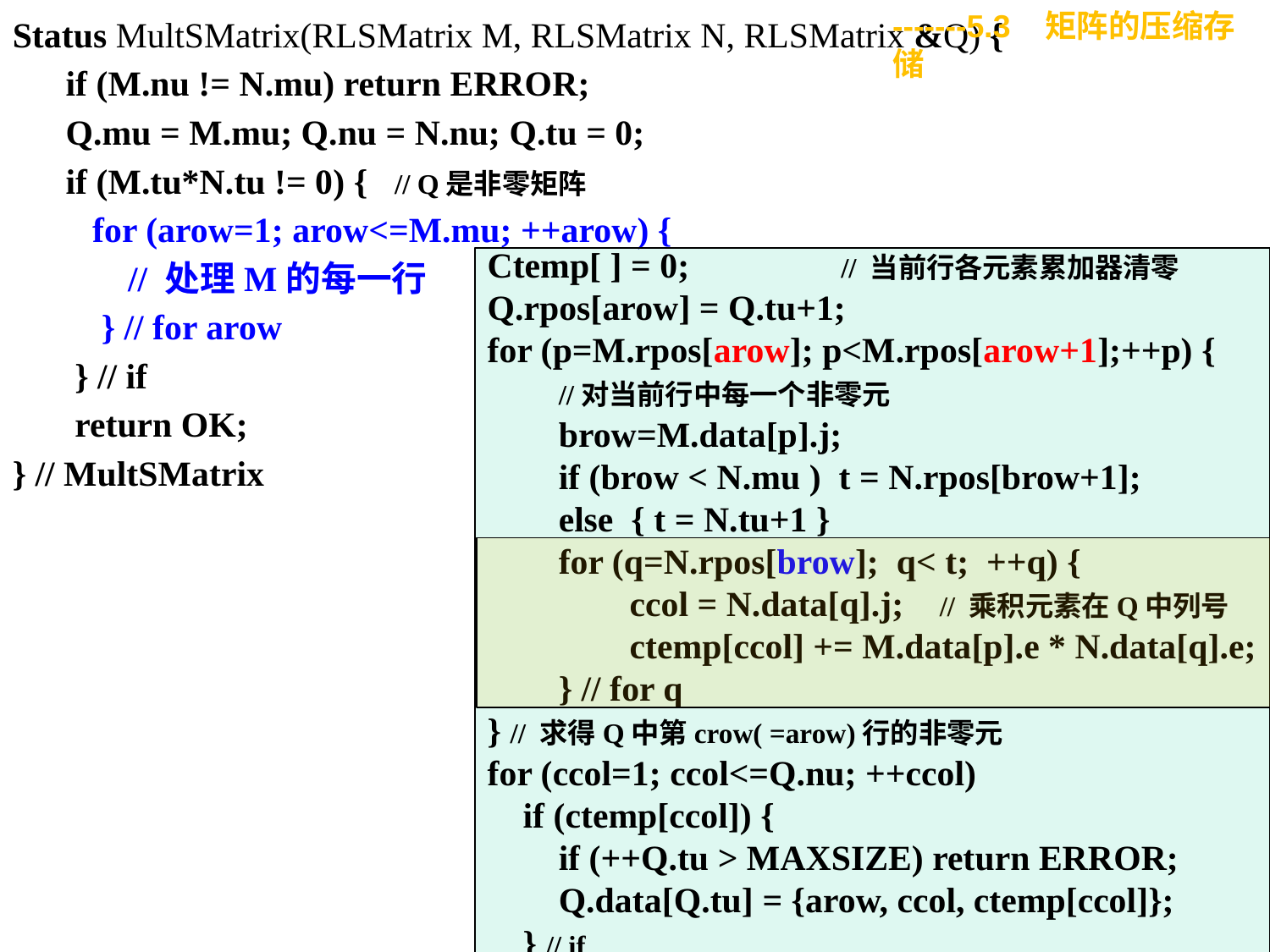

Status MultSMatrix(RLSMatrix M, RLSMatrix N, RLSMatrix &Q) {
      if (M.nu != N.mu) return ERROR;
      Q.mu = M.mu; Q.nu = N.nu; Q.tu = 0;
      if (M.tu*N.tu != 0) {   // Q是非零矩阵
         for (arow=1; arow<=M.mu; ++arow) {
             // 处理M的每一行
          } // for arow
       } // if
       return OK;
} // MultSMatrix
-------5.3   矩阵的压缩存储
Ctemp[ ] = 0;                 // 当前行各元素累加器清零
Q.rpos[arow] = Q.tu+1;
for (p=M.rpos[arow]; p<M.rpos[arow+1];++p) {
        //对当前行中每一个非零元
        brow=M.data[p].j;
        if (brow < N.mu )  t = N.rpos[brow+1];
        else  { t = N.tu+1 }
        for (q=N.rpos[brow];  q< t;  ++q) {
                ccol = N.data[q].j;    // 乘积元素在Q中列号
                ctemp[ccol] += M.data[p].e * N.data[q].e;
        } // for q
} // 求得Q中第crow( =arow)行的非零元
for (ccol=1; ccol<=Q.nu; ++ccol)
    if (ctemp[ccol]) {
        if (++Q.tu > MAXSIZE) return ERROR;
        Q.data[Q.tu] = {arow, ccol, ctemp[ccol]};
    } // if